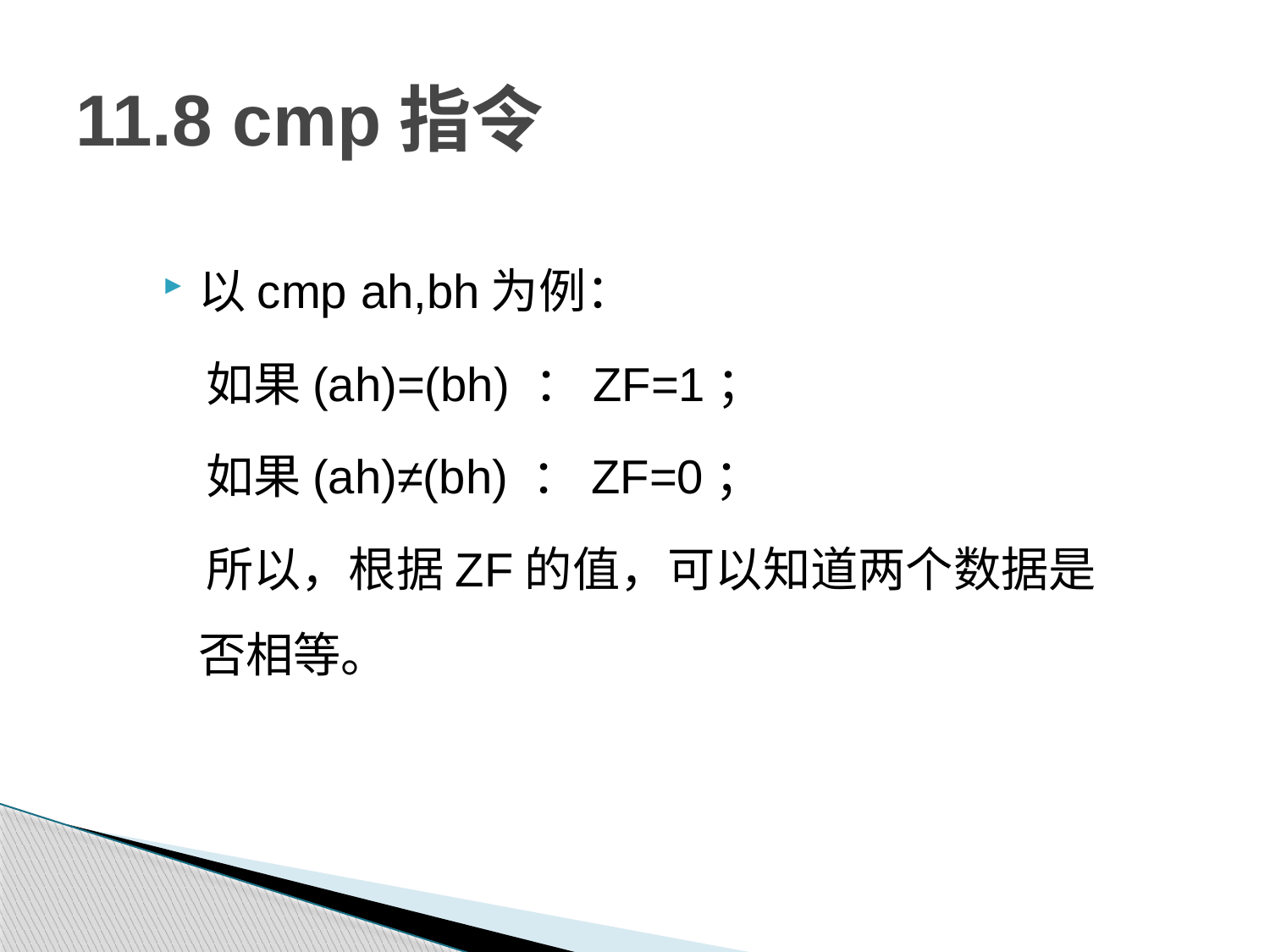

# 11.8 cmp指令
以cmp ah,bh为例：
   如果(ah)=(bh) ：ZF=1；
   如果(ah)≠(bh) ：ZF=0；
   所以，根据ZF的值，可以知道两个数据是否相等。